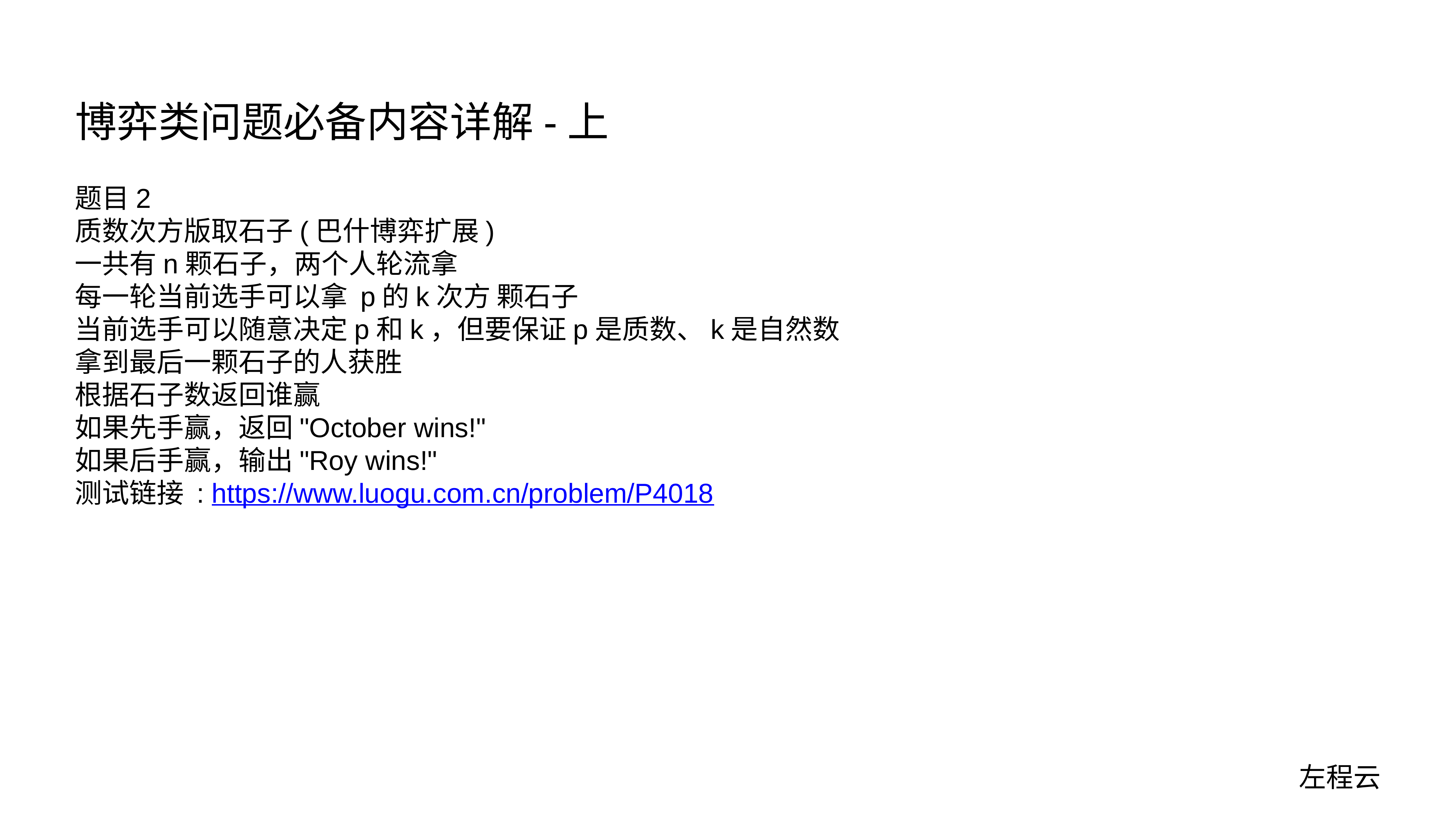

# 博弈类问题必备内容详解-上
题目2
质数次方版取石子(巴什博弈扩展)
一共有n颗石子，两个人轮流拿
每一轮当前选手可以拿 p的k次方 颗石子
当前选手可以随意决定p和k，但要保证p是质数、k是自然数
拿到最后一颗石子的人获胜
根据石子数返回谁赢
如果先手赢，返回"October wins!"
如果后手赢，输出"Roy wins!"
测试链接 : https://www.luogu.com.cn/problem/P4018
左程云